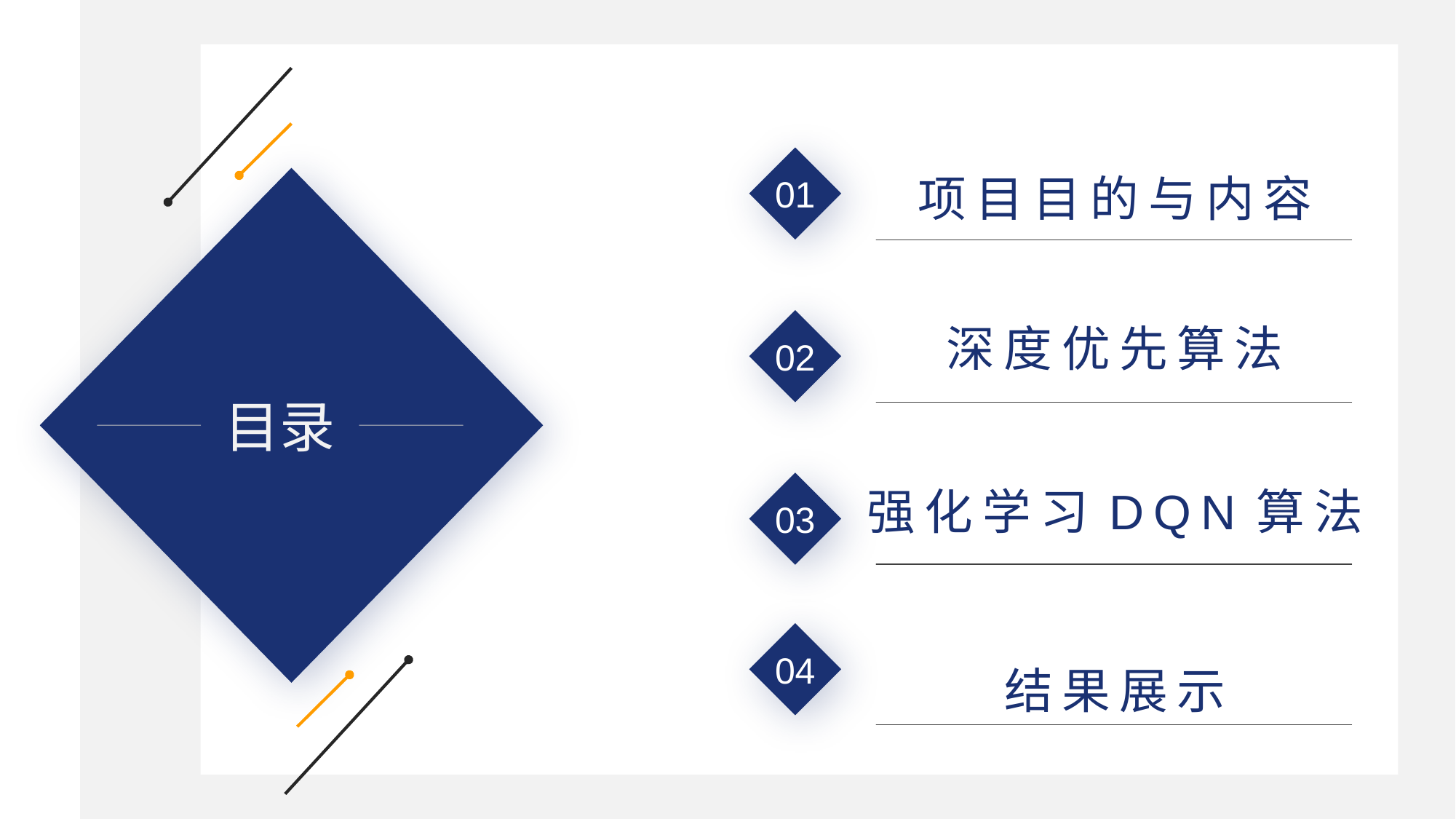

项目目的与内容
01

CONTENTS
目录
02
深度优先算法
03
强化学习DQN算法
04
结果展示